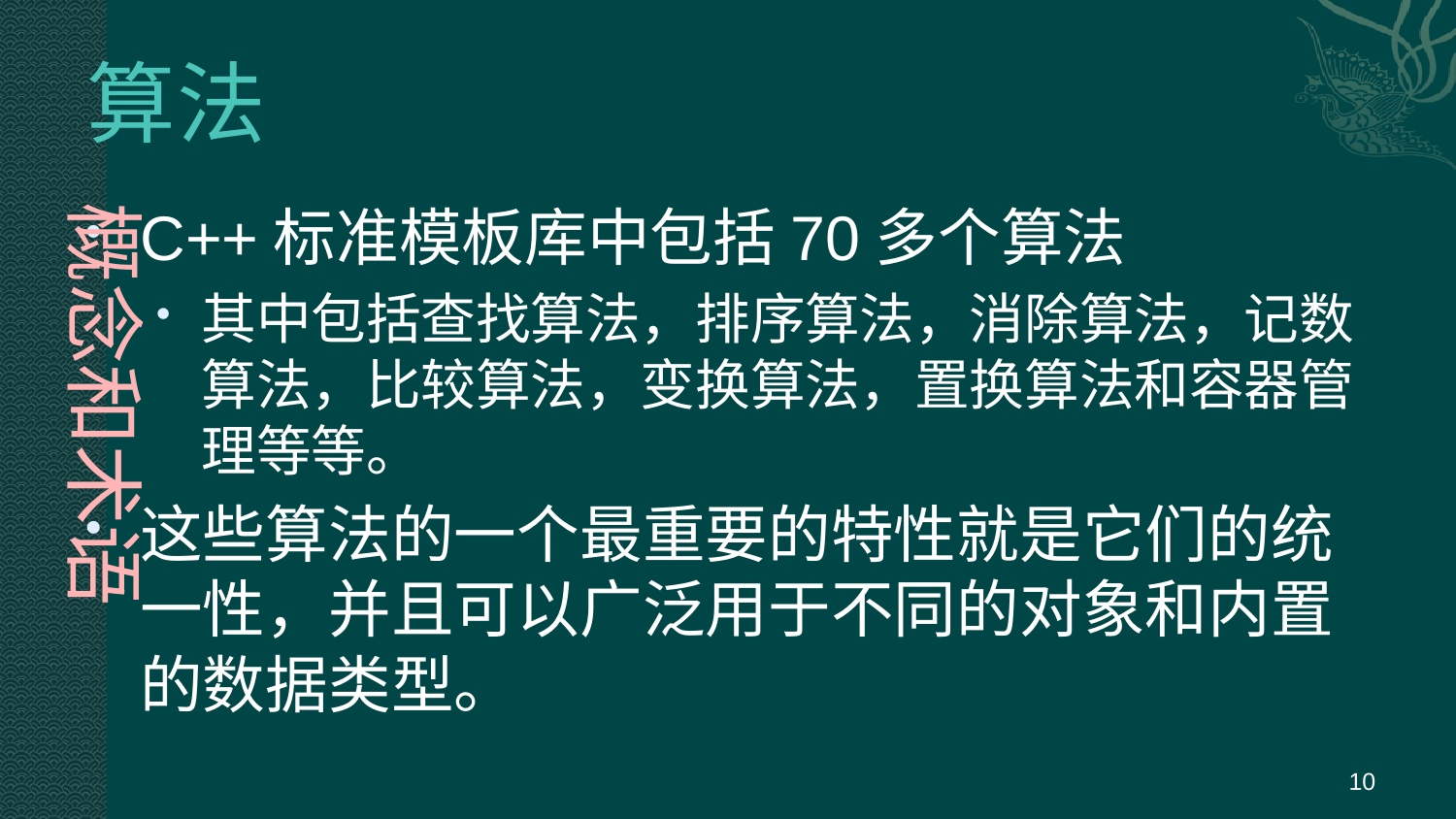

# 算法
概念和术语
C++标准模板库中包括70多个算法
其中包括查找算法，排序算法，消除算法，记数算法，比较算法，变换算法，置换算法和容器管理等等。
这些算法的一个最重要的特性就是它们的统一性，并且可以广泛用于不同的对象和内置的数据类型。
10